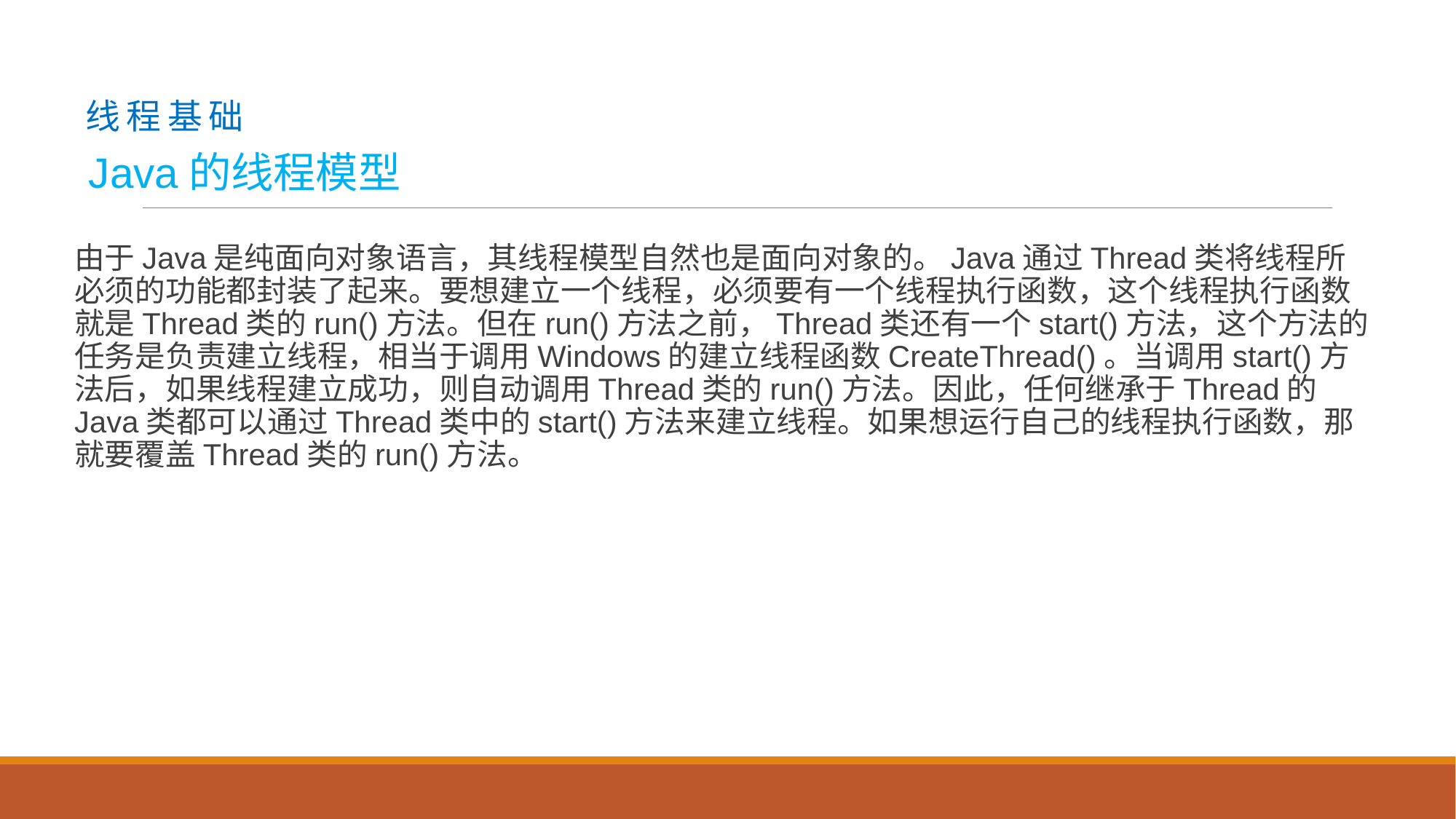

# 线 程 基 础
Java的线程模型
由于Java是纯面向对象语言，其线程模型自然也是面向对象的。Java通过Thread类将线程所必须的功能都封装了起来。要想建立一个线程，必须要有一个线程执行函数，这个线程执行函数就是Thread类的run()方法。但在run()方法之前，Thread类还有一个start()方法，这个方法的任务是负责建立线程，相当于调用Windows的建立线程函数CreateThread()。当调用start()方法后，如果线程建立成功，则自动调用Thread类的run()方法。因此，任何继承于Thread的Java类都可以通过Thread类中的start()方法来建立线程。如果想运行自己的线程执行函数，那就要覆盖Thread类的run()方法。